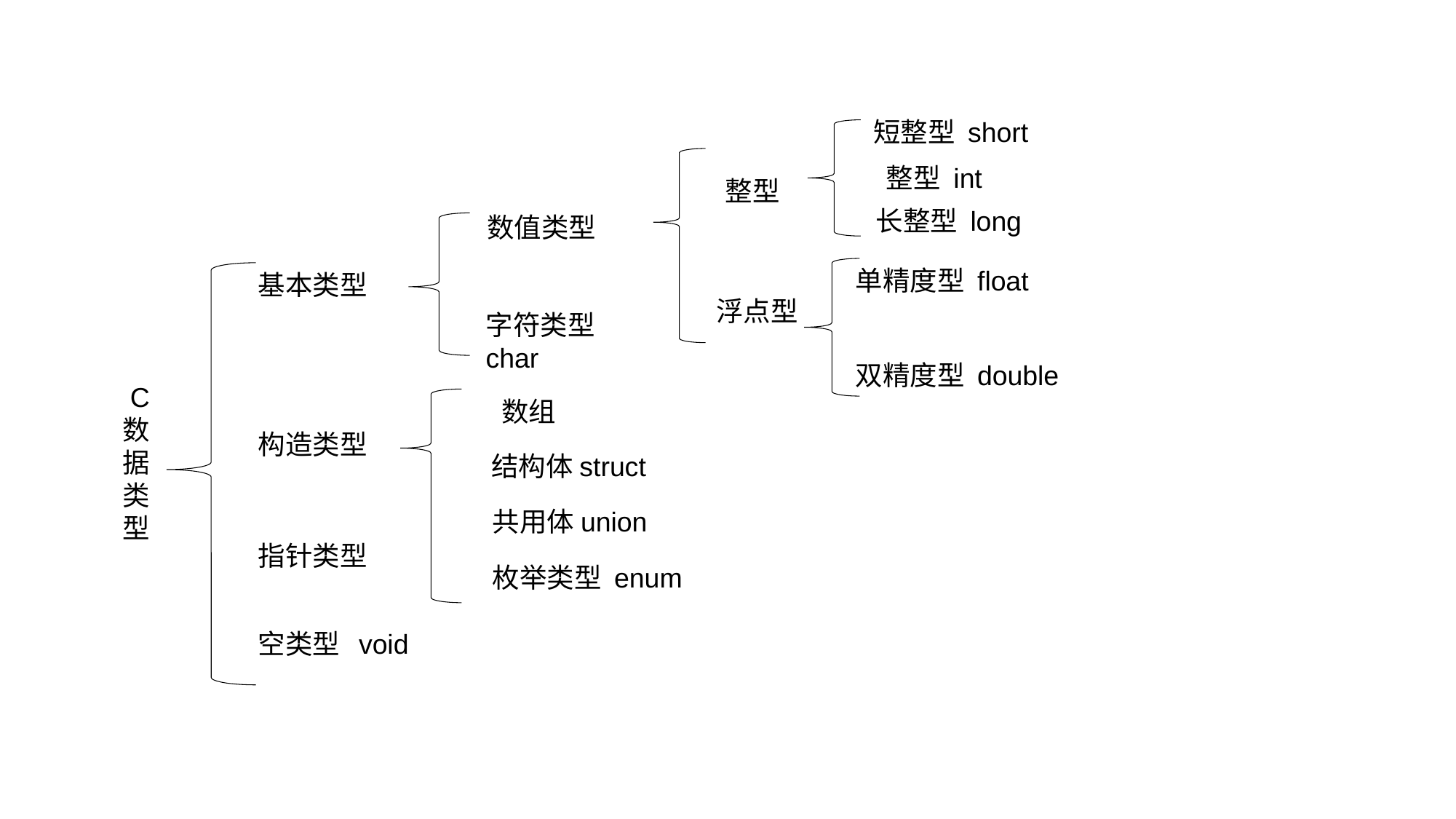

短整型 short

整型 int
整型
长整型 long
数值类型

单精度型 float

基本类型
浮点型
字符类型char
双精度型 double
 C
数
据
类
型

数组
构造类型
结构体struct
共用体union
指针类型
枚举类型 enum
空类型  void